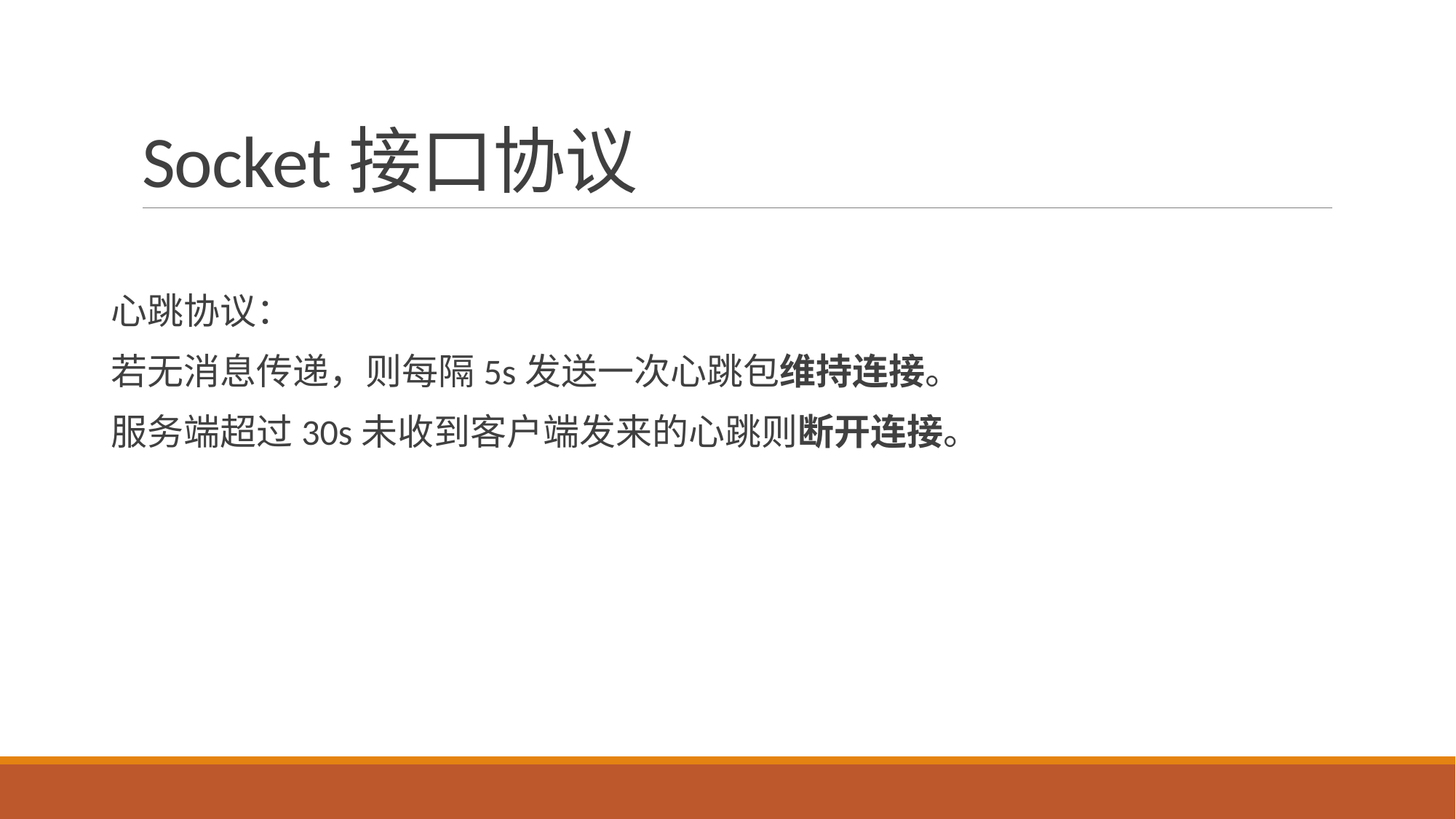

# Socket接口协议

心跳协议：
若无消息传递，则每隔5s发送一次心跳包维持连接。
服务端超过30s未收到客户端发来的心跳则断开连接。